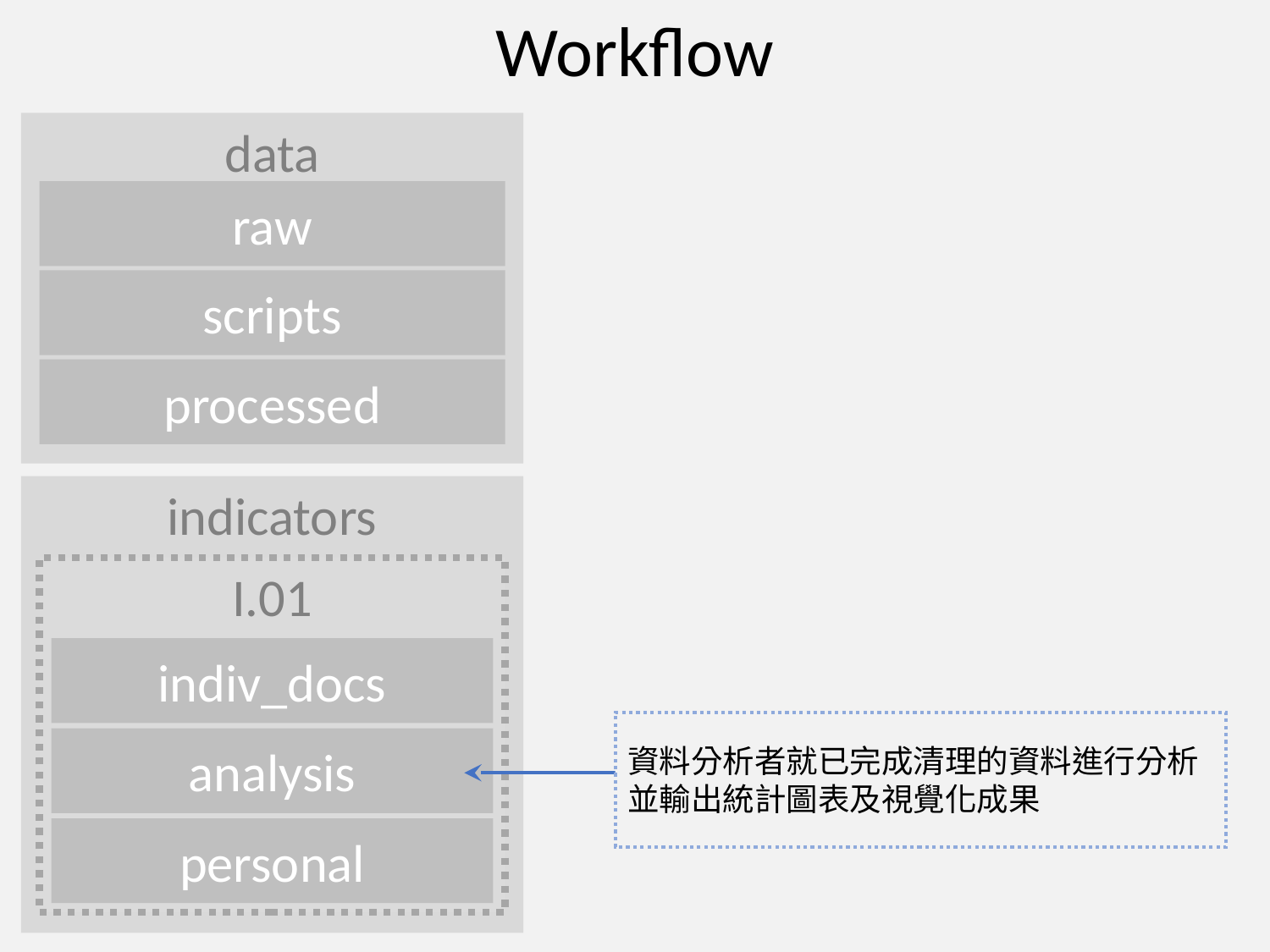

Workflow
data
raw
scripts
processed
indicators
I.01
indiv_docs
資料分析者就已完成清理的資料進行分析並輸出統計圖表及視覺化成果
analysis
personal